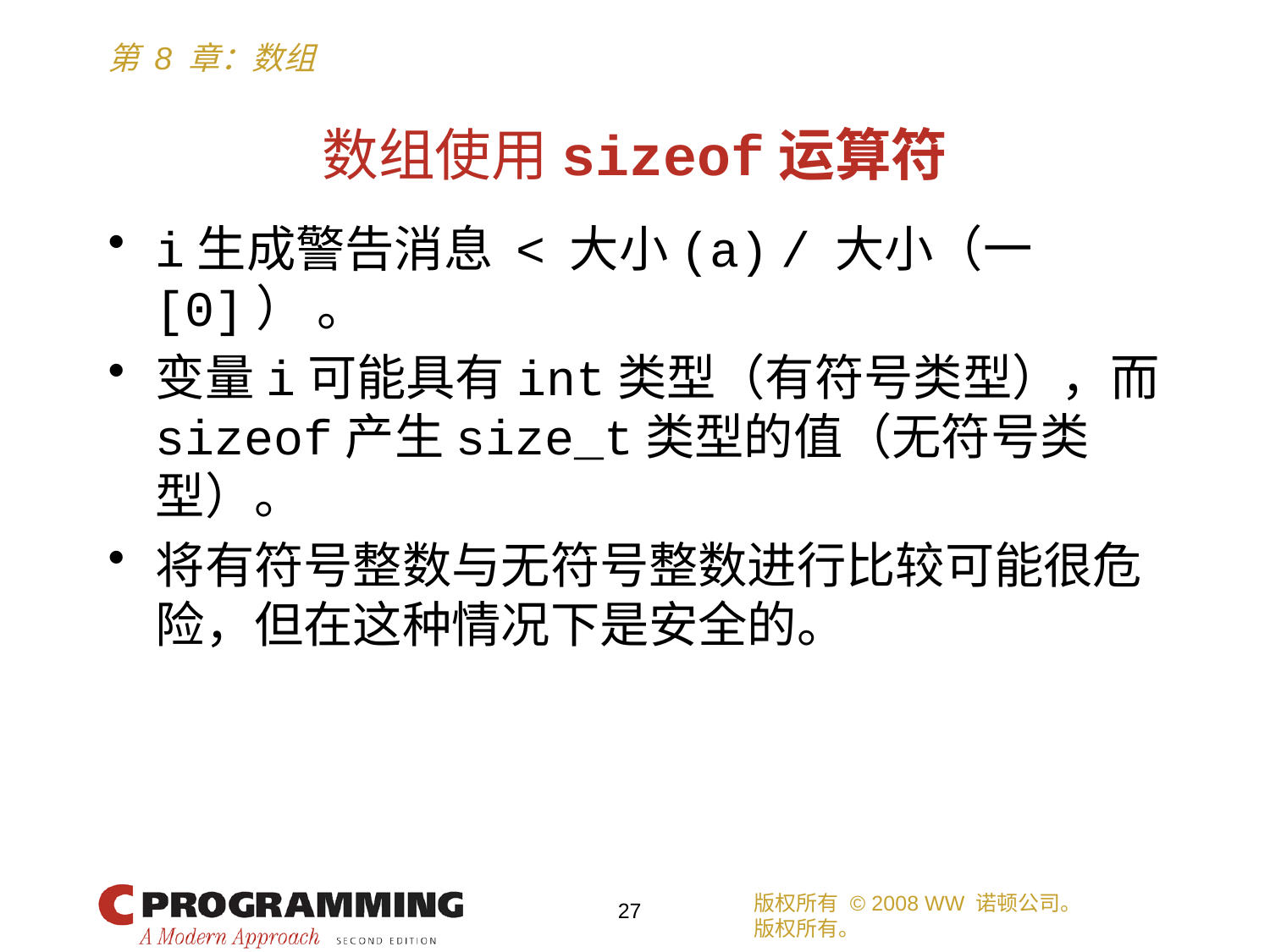

# 数组使用sizeof运算符
i生成警告消息 < 大小(a) / 大小（一[0]） 。
变量i可能具有int类型（有符号类型），而sizeof产生size_t类型的值（无符号类型）。
将有符号整数与无符号整数进行比较可能很危险，但在这种情况下是安全的。

版权所有 © 2008 WW 诺顿公司。
版权所有。
27